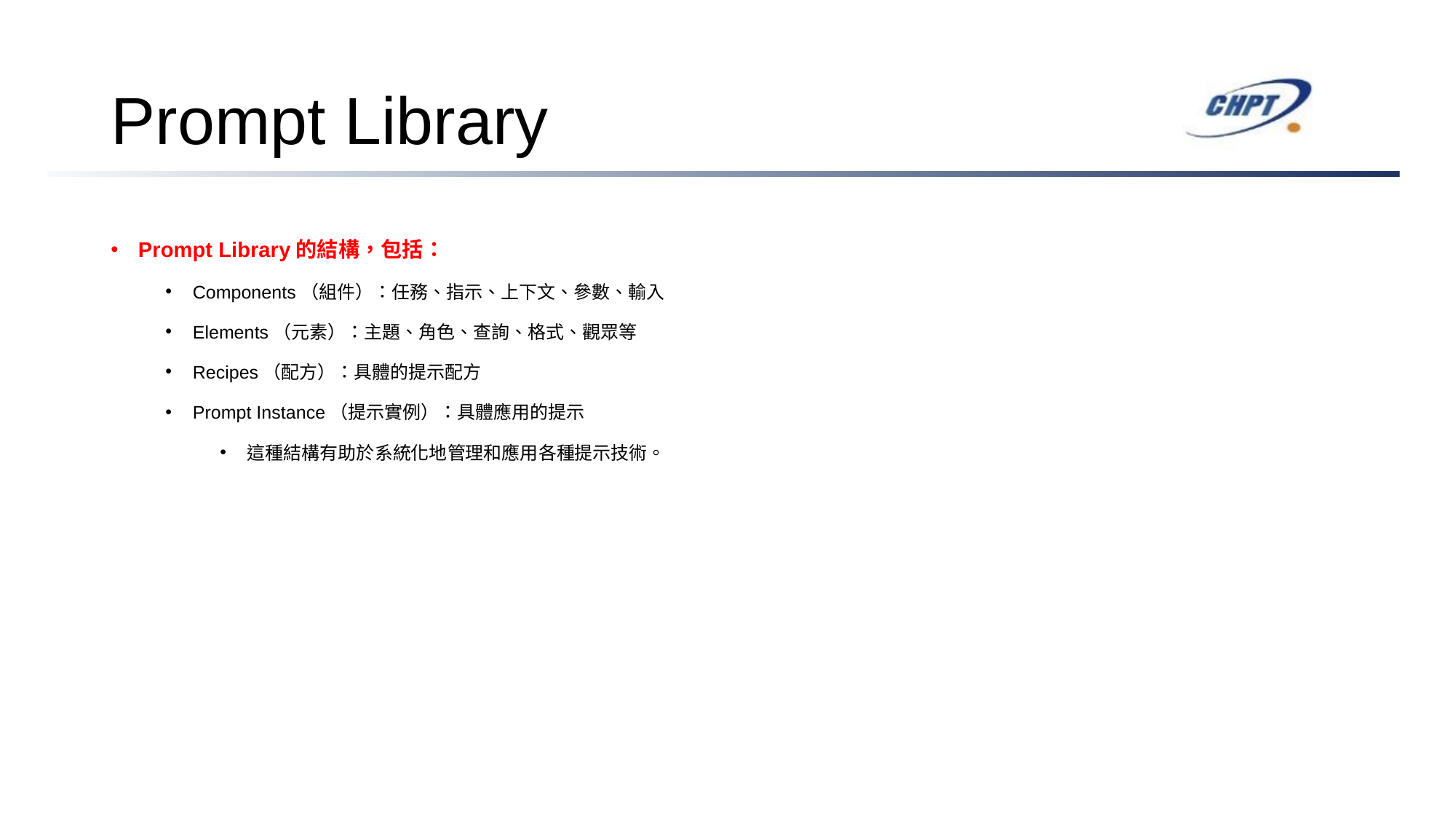

# Prompt Library
Prompt Library的結構，包括：
Components（組件）：任務、指示、上下文、參數、輸入
Elements（元素）：主題、角色、查詢、格式、觀眾等
Recipes（配方）：具體的提示配方
Prompt Instance（提示實例）：具體應用的提示
這種結構有助於系統化地管理和應用各種提示技術。